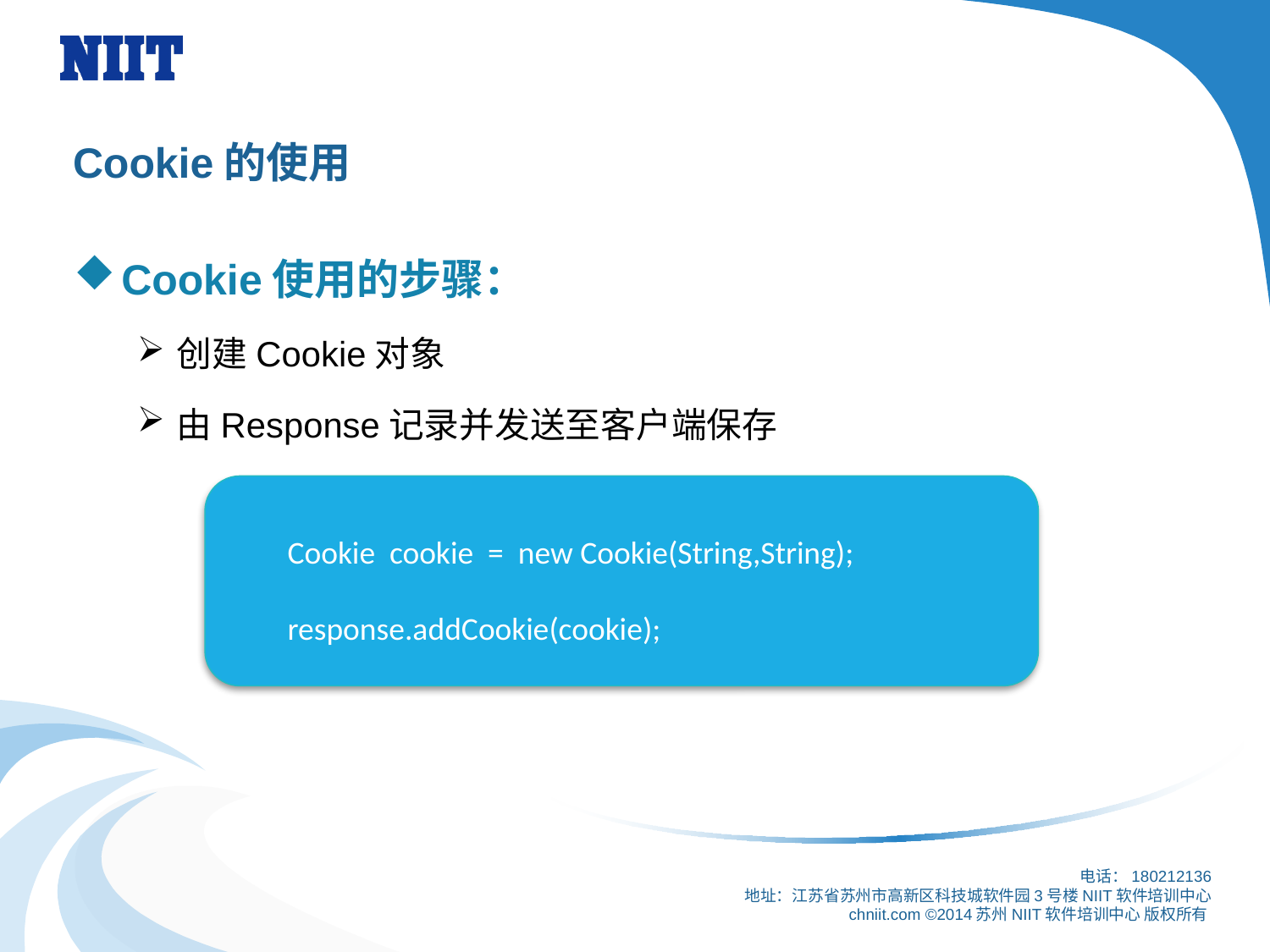

# Cookie的使用
Cookie使用的步骤：
创建Cookie对象
由Response记录并发送至客户端保存

Cookie  cookie  =  new Cookie(String,String);

response.addCookie(cookie);